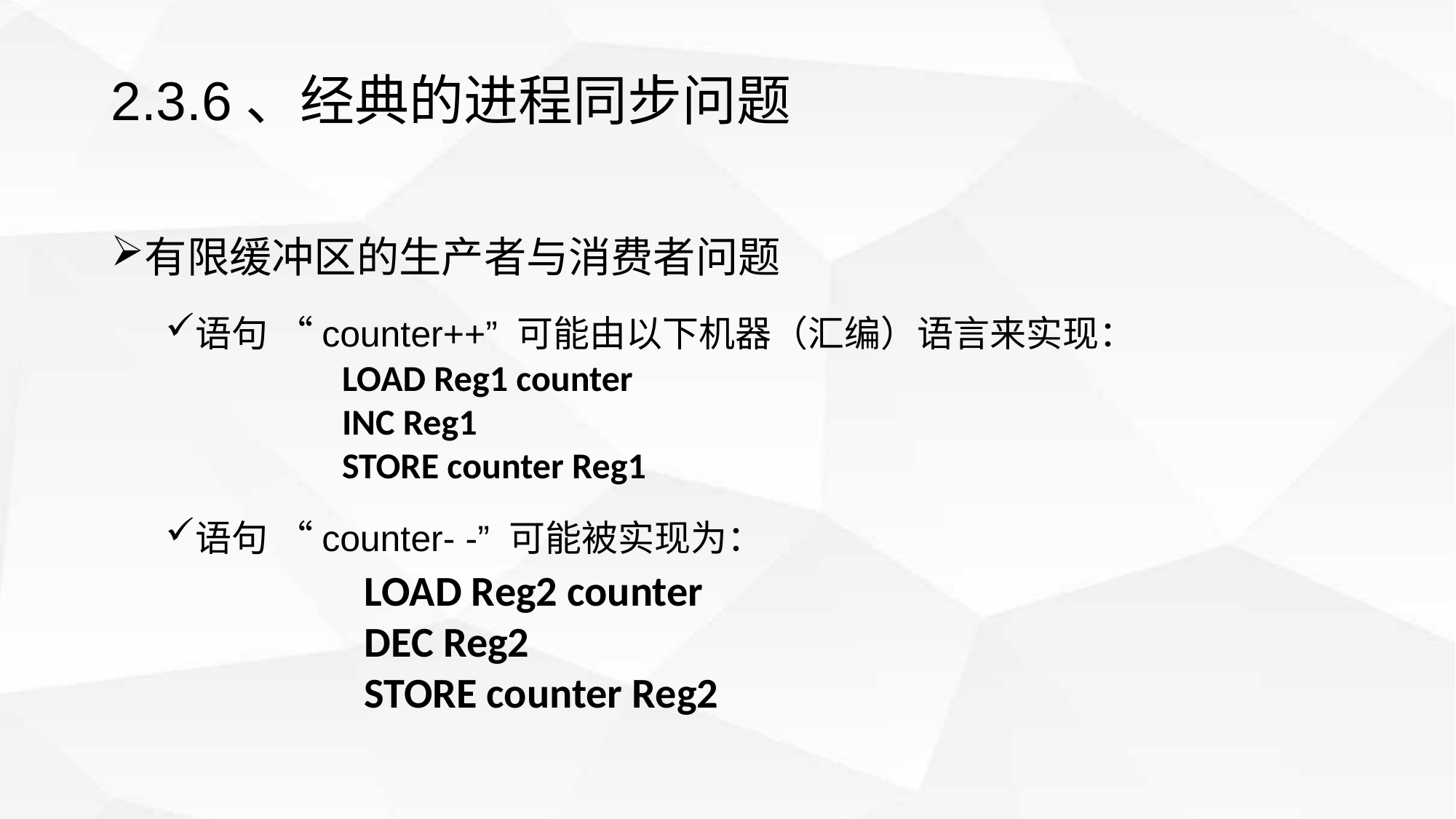

# 2.3.6、经典的进程同步问题
有限缓冲区的生产者与消费者问题
语句 “counter++” 可能由以下机器（汇编）语言来实现：
语句 “counter- -” 可能被实现为：
LOAD Reg1 counter
INC Reg1
STORE counter Reg1
LOAD Reg2 counter
DEC Reg2
STORE counter Reg2